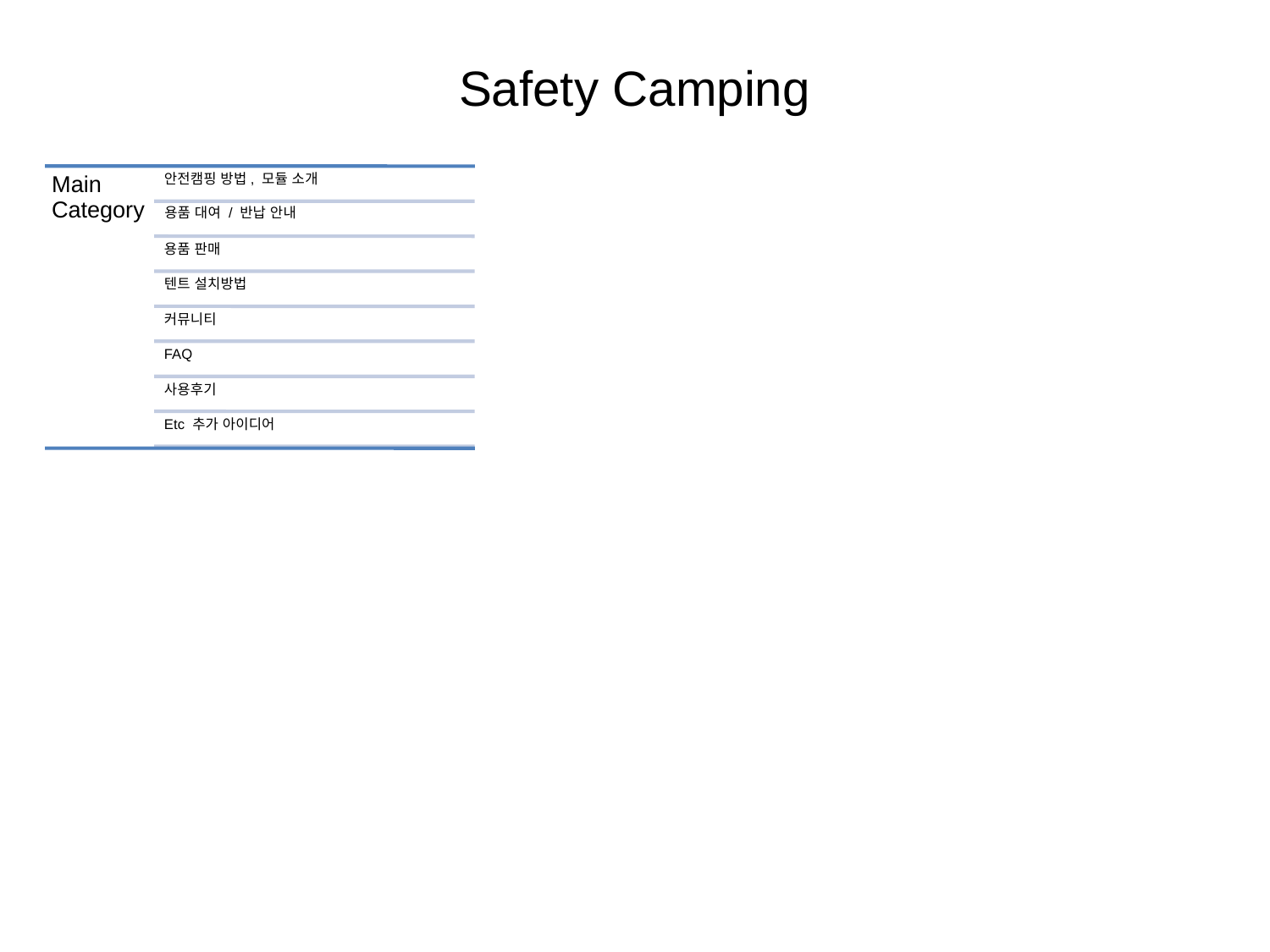

# Safety Camping
Main Category
안전캠핑 방법, 모듈 소개
용품 대여 / 반납 안내
용품 판매
텐트 설치방법
커뮤니티
FAQ
사용후기
Etc 추가 아이디어